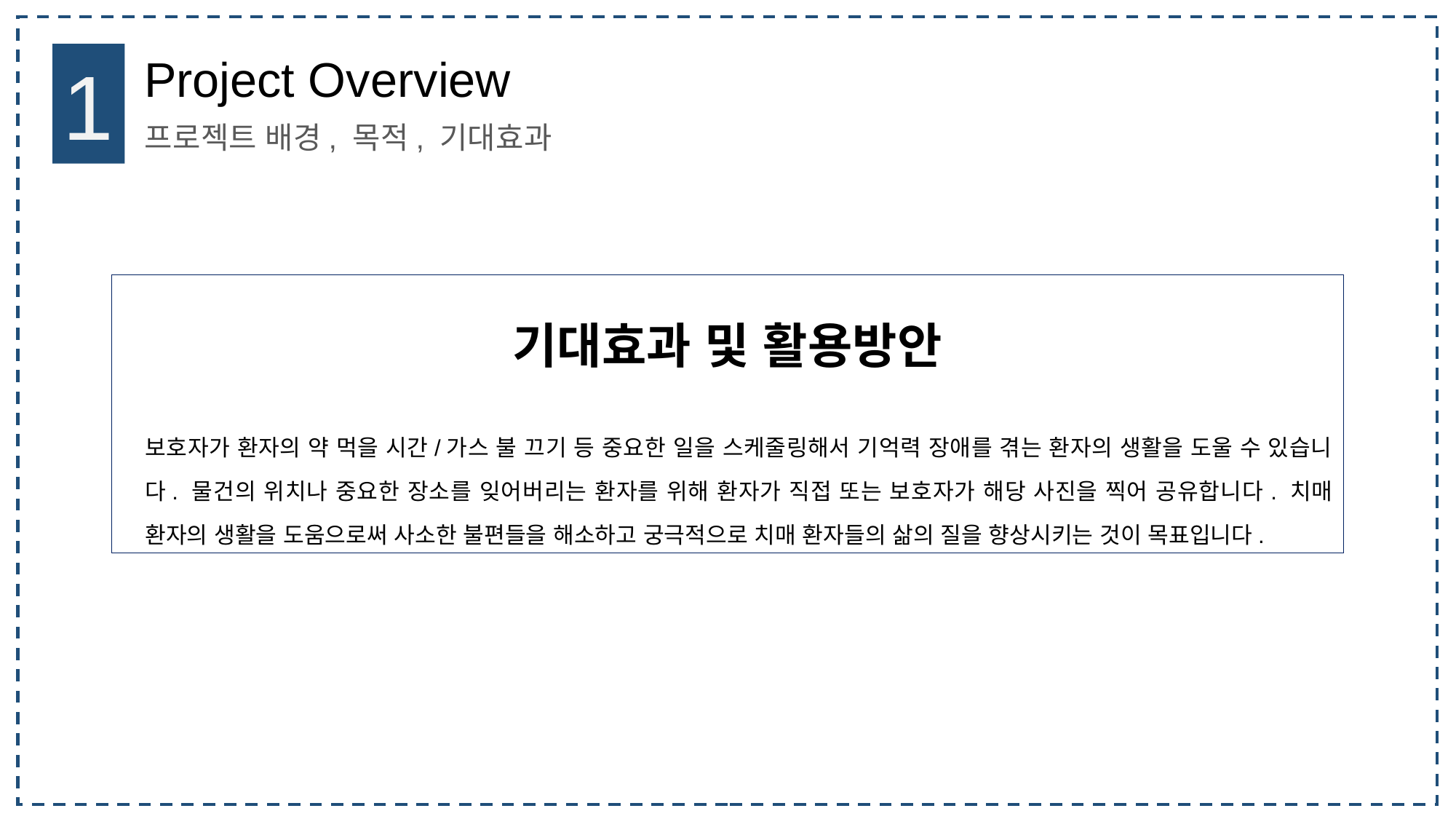

1
Project Overview
프로젝트 배경, 목적, 기대효과
기대효과 및 활용방안

보호자가 환자의 약 먹을 시간/가스 불 끄기 등 중요한 일을 스케줄링해서 기억력 장애를 겪는 환자의 생활을 도울 수 있습니다. 물건의 위치나 중요한 장소를 잊어버리는 환자를 위해 환자가 직접 또는 보호자가 해당 사진을 찍어 공유합니다. 치매 환자의 생활을 도움으로써 사소한 불편들을 해소하고 궁극적으로 치매 환자들의 삶의 질을 향상시키는 것이 목표입니다.